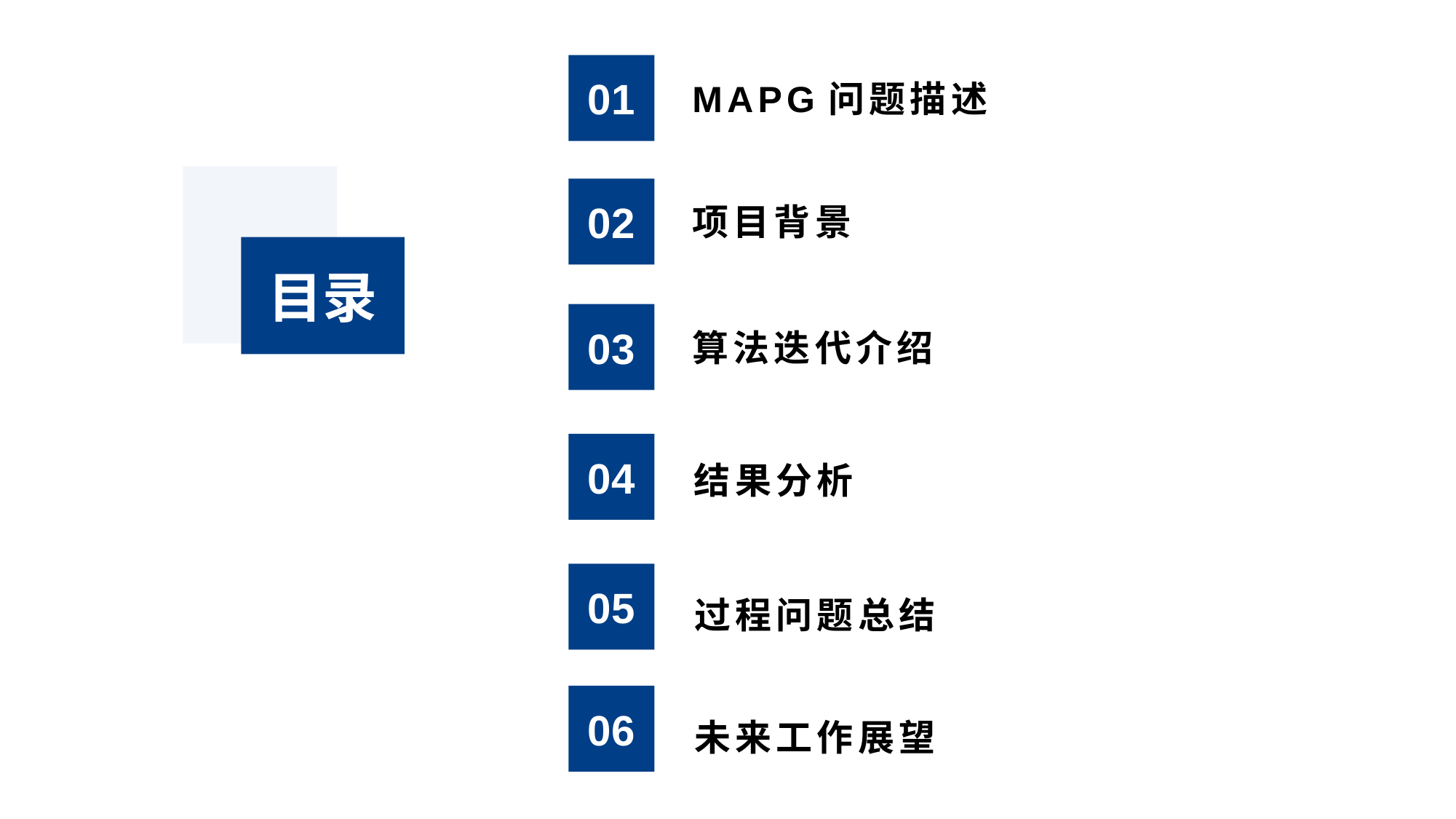

01
MAPG问题描述

目录

02
项目背景
03
算法迭代介绍
04
结果分析

05
过程问题总结
06
未来工作展望